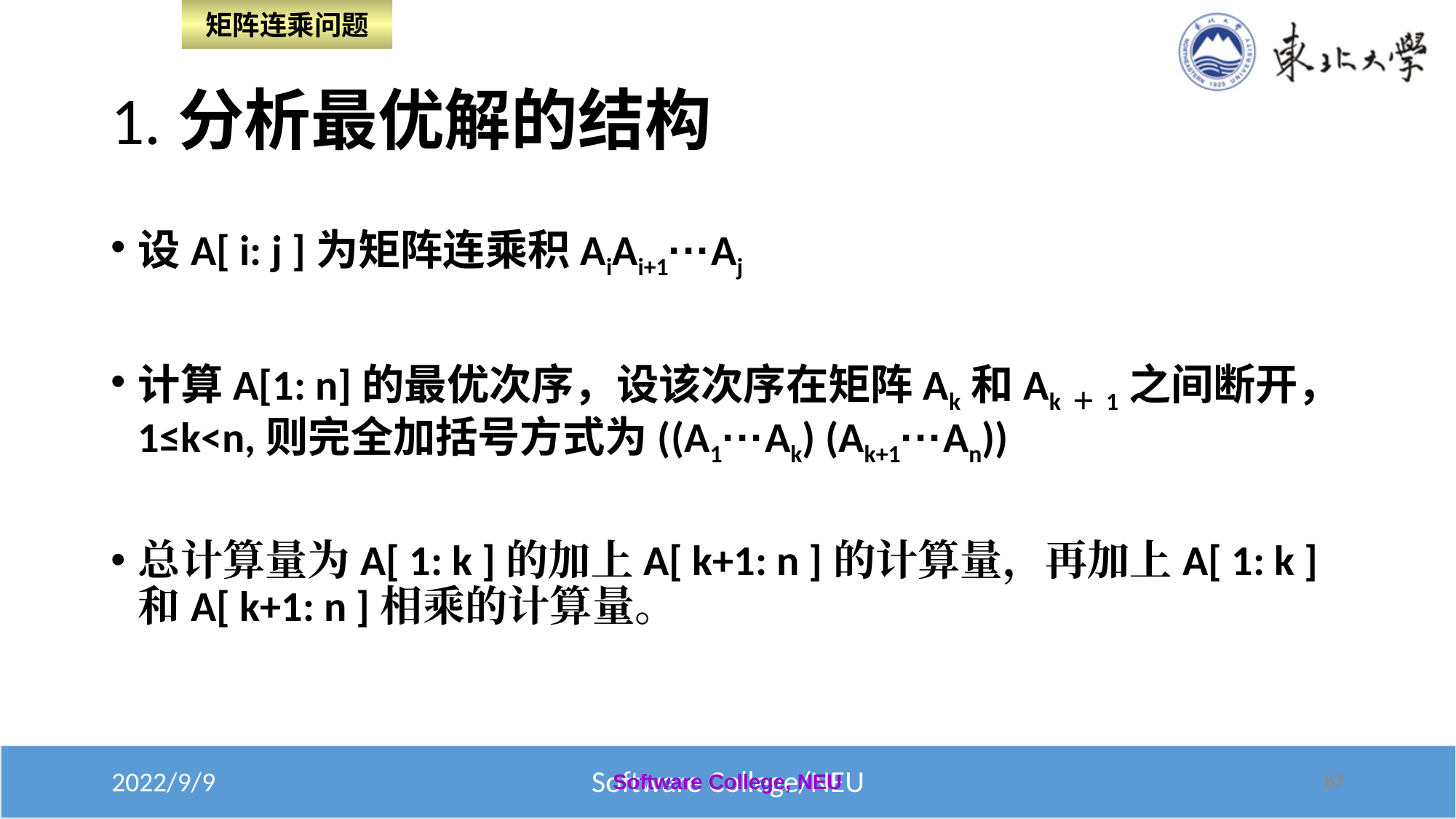

矩阵连乘问题
# 1.分析最优解的结构
设A[ i: j ]为矩阵连乘积AiAi+1···Aj

计算A[1: n]的最优次序，设该次序在矩阵Ak和Ak＋1之间断开，1≤k<n,则完全加括号方式为((A1···Ak) (Ak+1···An))

总计算量为A[ 1: k ]的加上A[ k+1: n ]的计算量，再加上A[ 1: k ]和A[ k+1: n ]相乘的计算量。
Software College, NEU
67